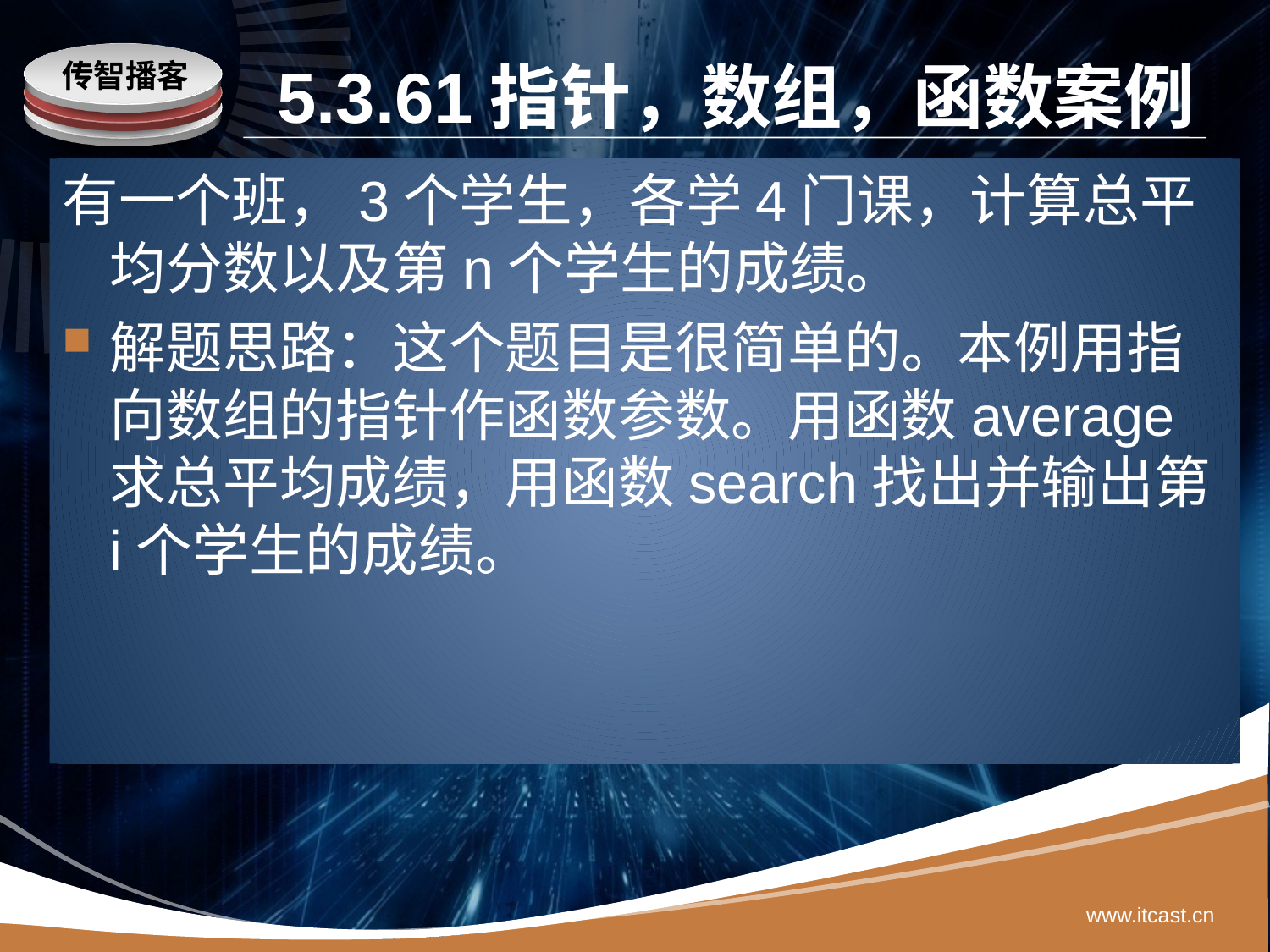

# 5.3.61指针，数组，函数案例
有一个班，3个学生，各学4门课，计算总平均分数以及第n个学生的成绩。
解题思路：这个题目是很简单的。本例用指向数组的指针作函数参数。用函数average求总平均成绩，用函数search找出并输出第i个学生的成绩。
www.itcast.cn